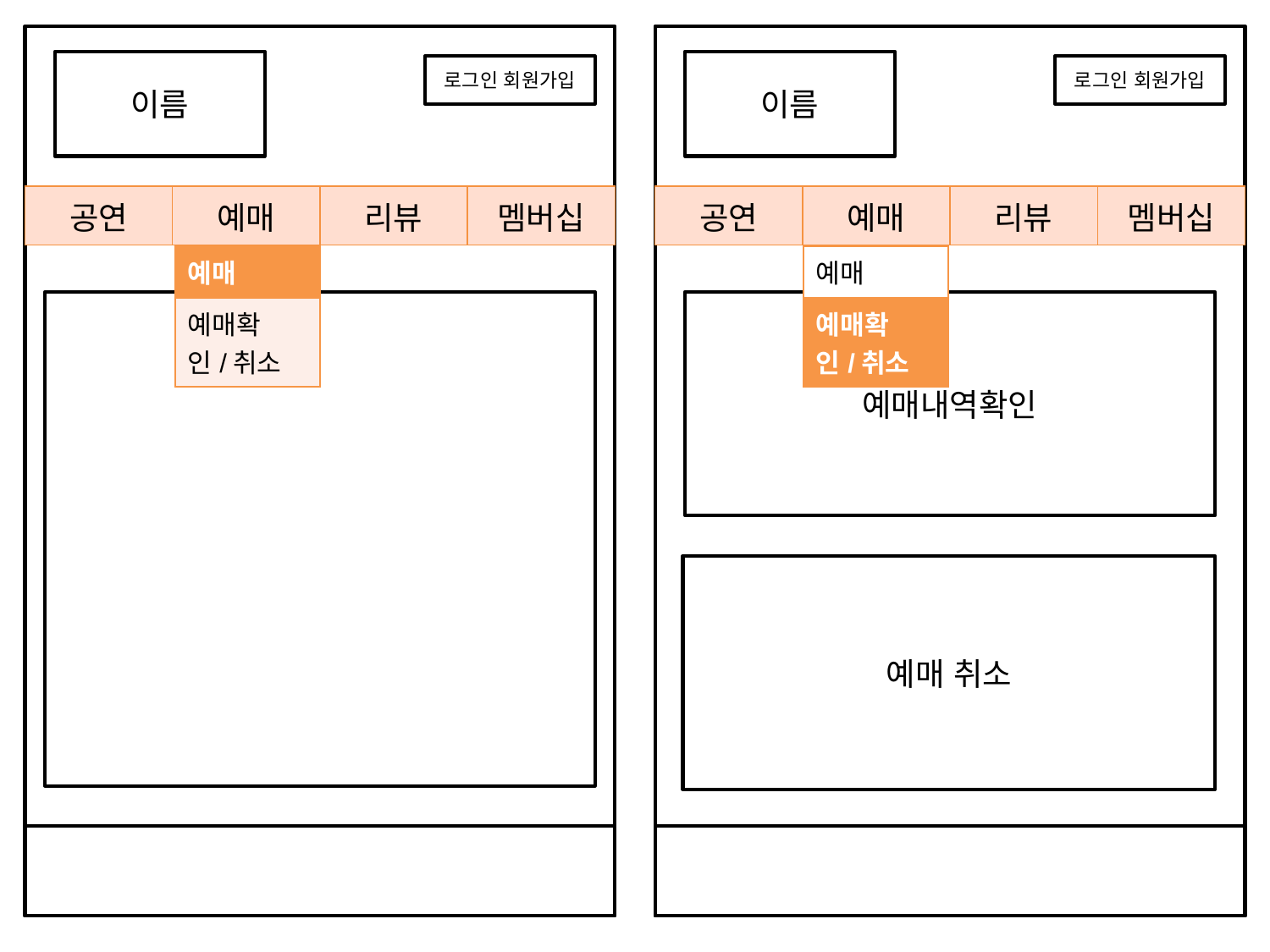

이름
이름
로그인 회원가입
로그인 회원가입
| 공연 | 예매 | 리뷰 | 멤버십 |
| --- | --- | --- | --- |
| 공연 | 예매 | 리뷰 | 멤버십 |
| --- | --- | --- | --- |
| 예매 |
| --- |
| 예매확인/취소 |
| 예매 |
| --- |
| 예매확인/취소 |

예매내역확인
예매 취소